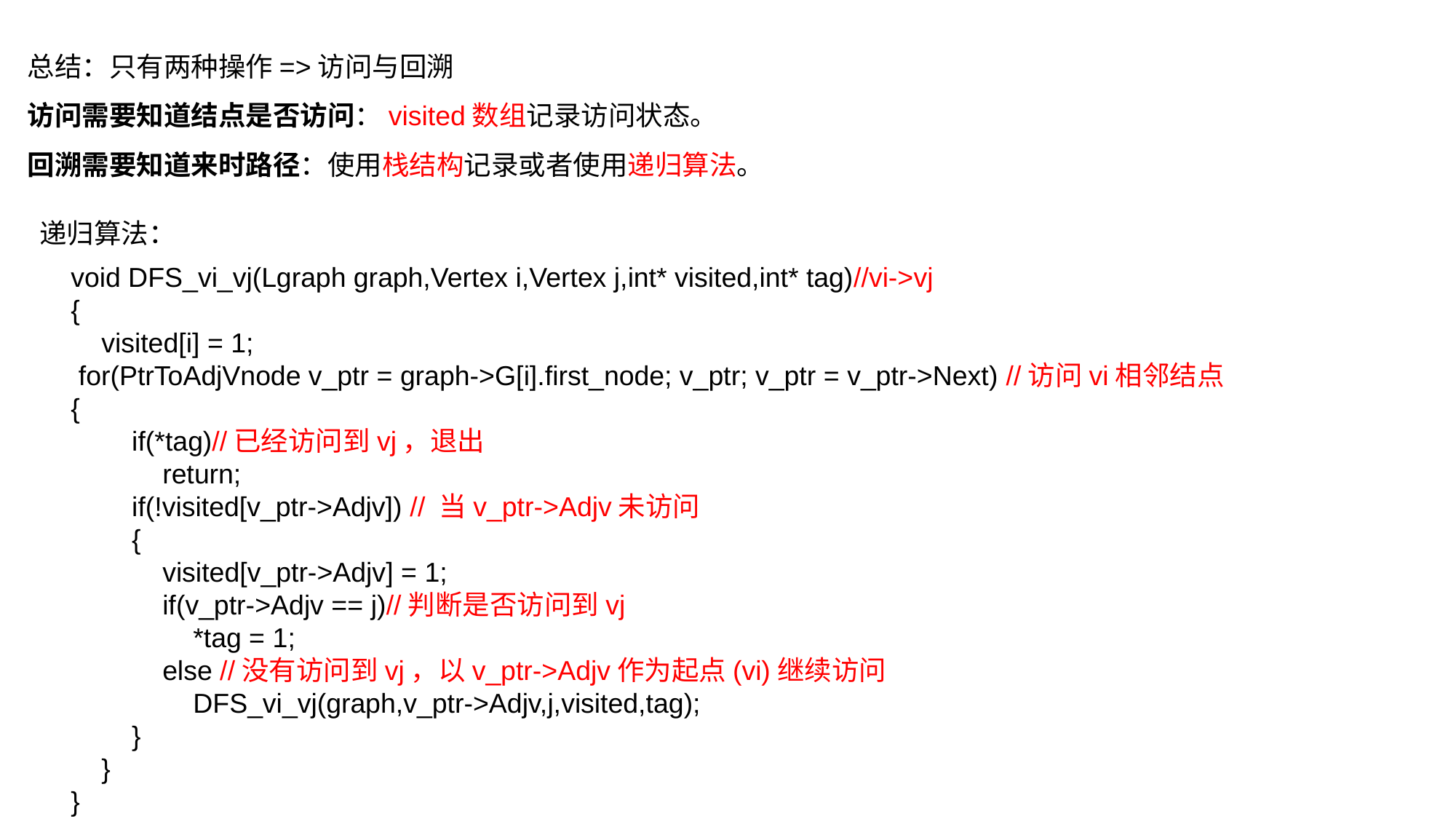

总结：只有两种操作=>访问与回溯
访问需要知道结点是否访问：visited数组记录访问状态。
回溯需要知道来时路径：使用栈结构记录或者使用递归算法。
递归算法：
void DFS_vi_vj(Lgraph graph,Vertex i,Vertex j,int* visited,int* tag)//vi->vj
{
    visited[i] = 1;
 for(PtrToAdjVnode v_ptr = graph->G[i].first_node; v_ptr; v_ptr = v_ptr->Next) //访问vi相邻结点
{
        if(*tag)//已经访问到vj，退出
            return;
        if(!visited[v_ptr->Adjv]) // 当v_ptr->Adjv未访问
        {
            visited[v_ptr->Adjv] = 1;
            if(v_ptr->Adjv == j)//判断是否访问到vj
                *tag = 1;
            else //没有访问到vj，以v_ptr->Adjv作为起点(vi)继续访问
                DFS_vi_vj(graph,v_ptr->Adjv,j,visited,tag);
        }
    }
}